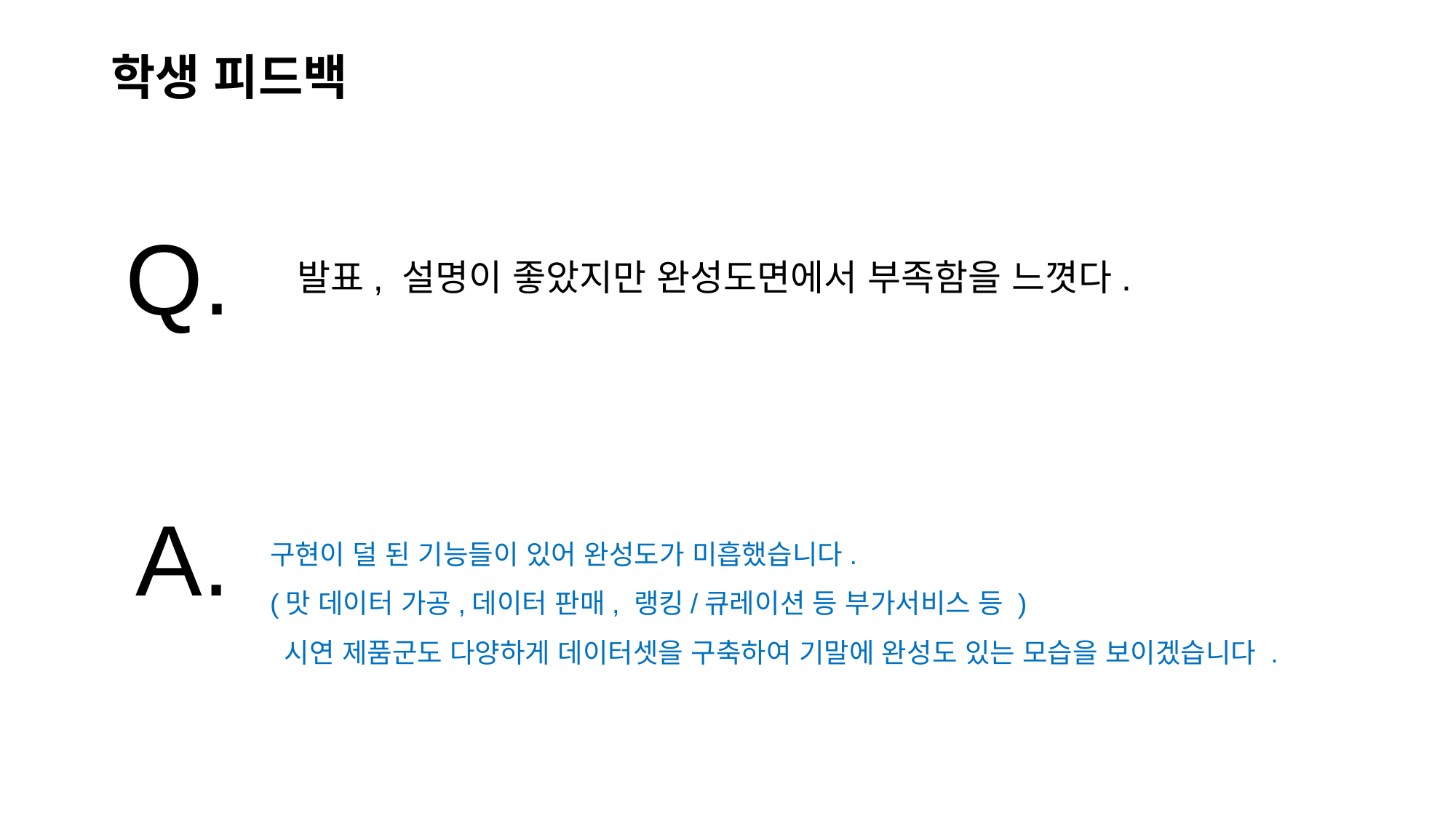

# 학생 피드백
Q.
발표, 설명이 좋았지만 완성도면에서 부족함을 느꼇다.

A.
구현이 덜 된 기능들이 있어 완성도가 미흡했습니다.
(맛 데이터 가공,데이터 판매, 랭킹/큐레이션 등 부가서비스 등 )
 시연 제품군도 다양하게 데이터셋을 구축하여 기말에 완성도 있는 모습을 보이겠습니다 .